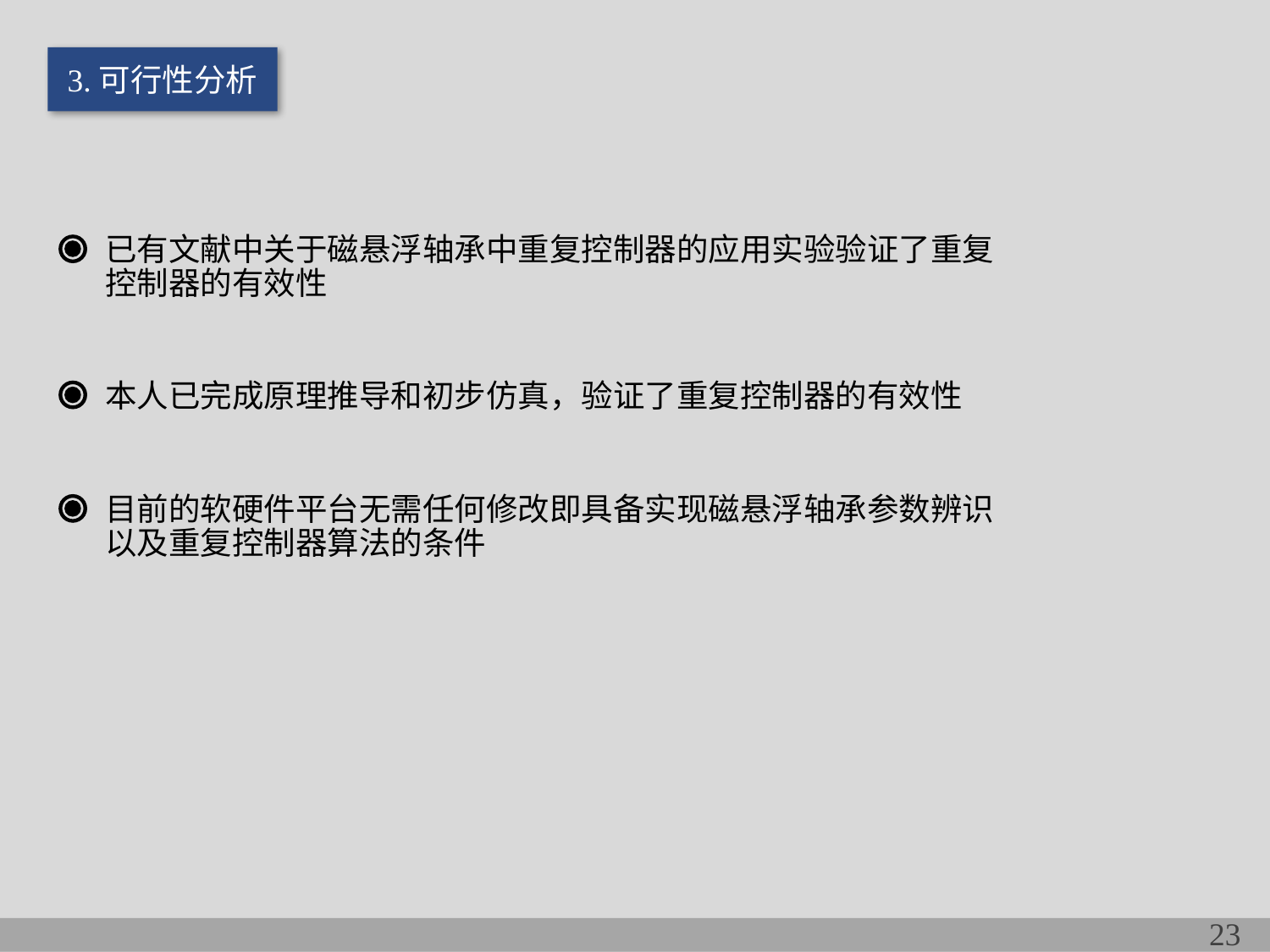

3.可行性分析
已有文献中关于磁悬浮轴承中重复控制器的应用实验验证了重复控制器的有效性

本人已完成原理推导和初步仿真，验证了重复控制器的有效性

目前的软硬件平台无需任何修改即具备实现磁悬浮轴承参数辨识以及重复控制器算法的条件

23